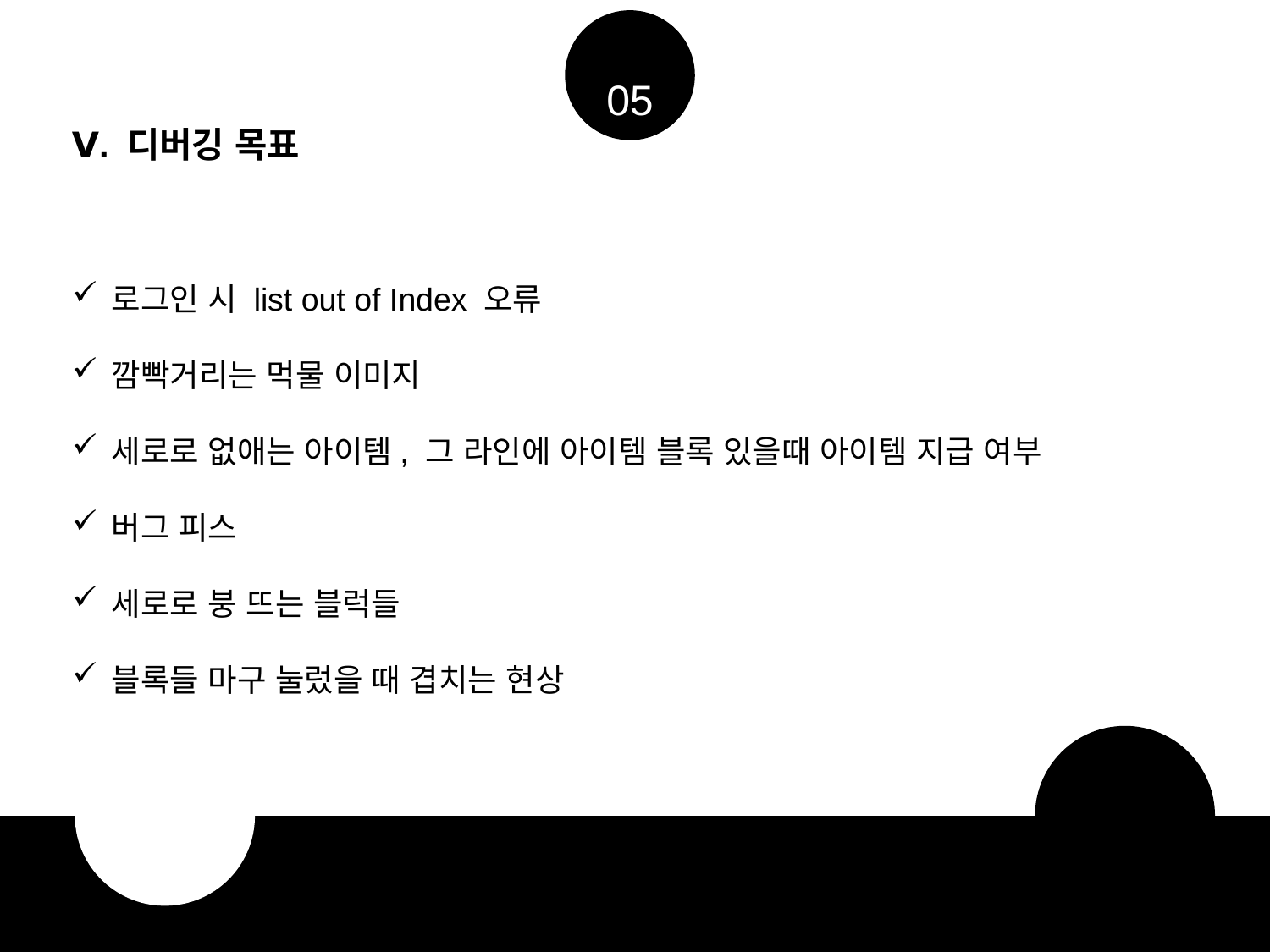

05
Ⅴ. 디버깅 목표
로그인 시 list out of Index 오류

깜빡거리는 먹물 이미지

세로로 없애는 아이템, 그 라인에 아이템 블록 있을때 아이템 지급 여부

버그 피스

세로로 붕 뜨는 블럭들

블록들 마구 눌렀을 때 겹치는 현상